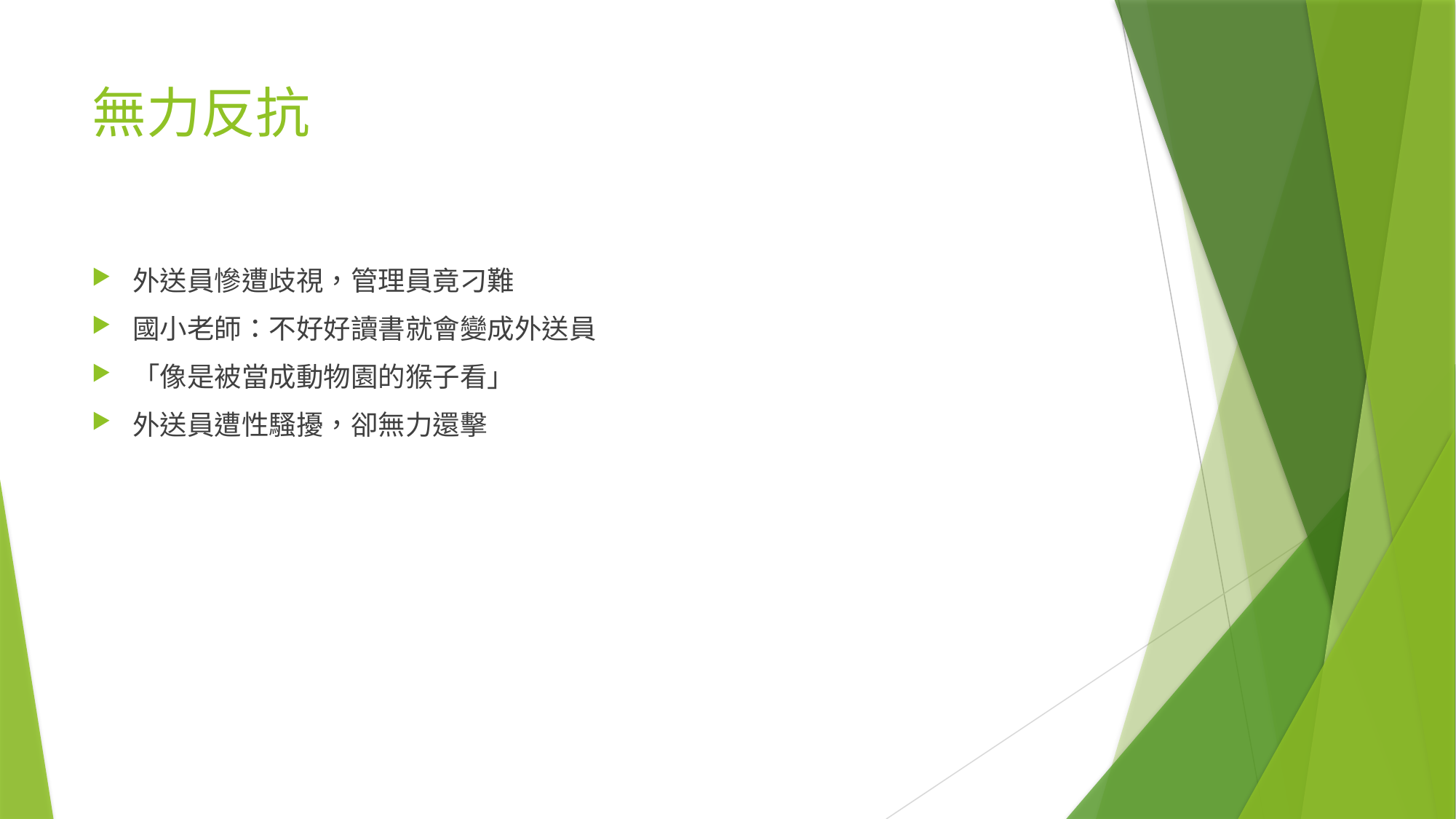

# 無力反抗
外送員慘遭歧視，管理員竟刁難
國小老師：不好好讀書就會變成外送員
「像是被當成動物園的猴子看」
外送員遭性騷擾，卻無力還擊